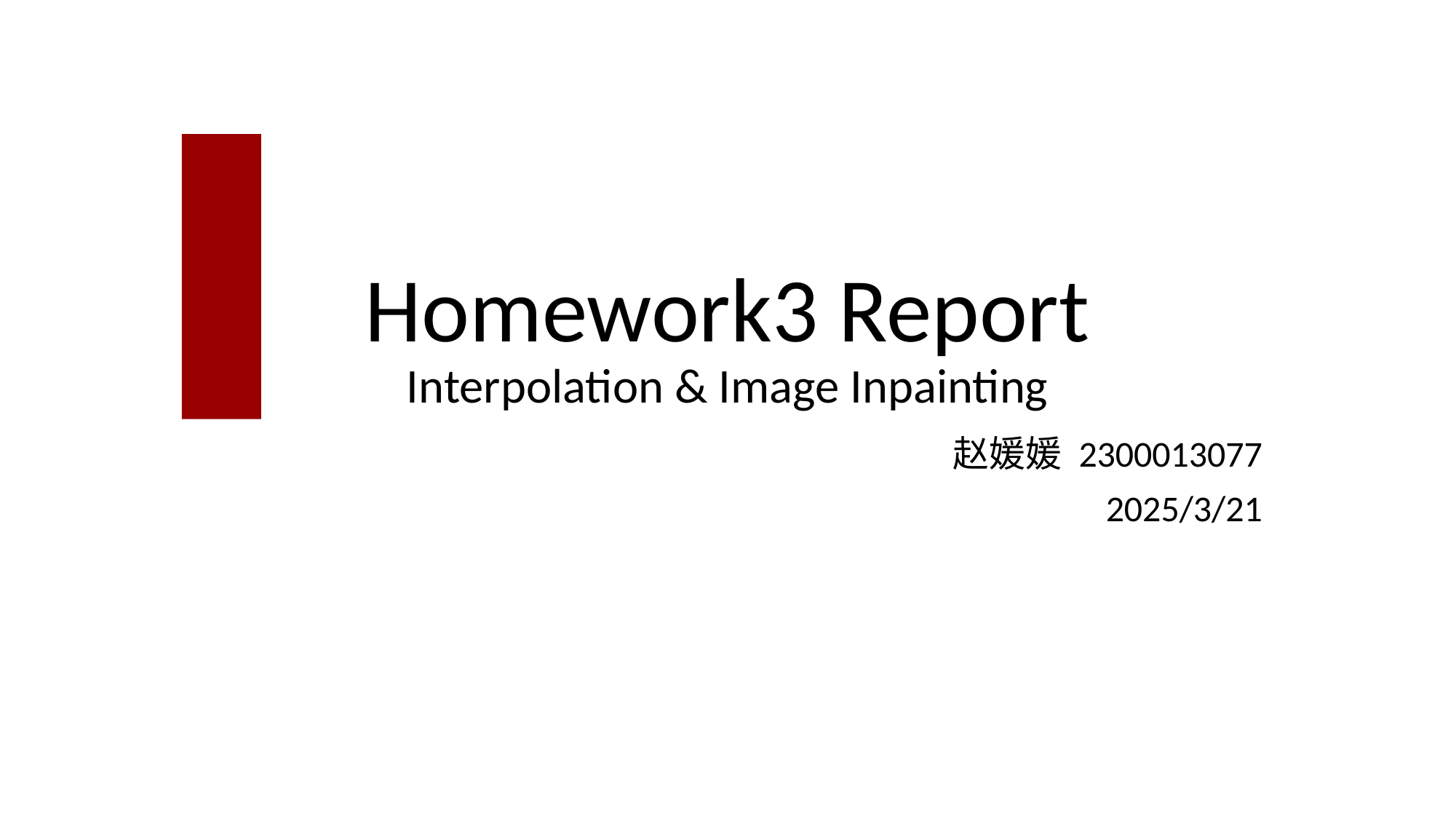

# Homework3 Report Interpolation & Image Inpainting

赵媛媛 2300013077
2025/3/21